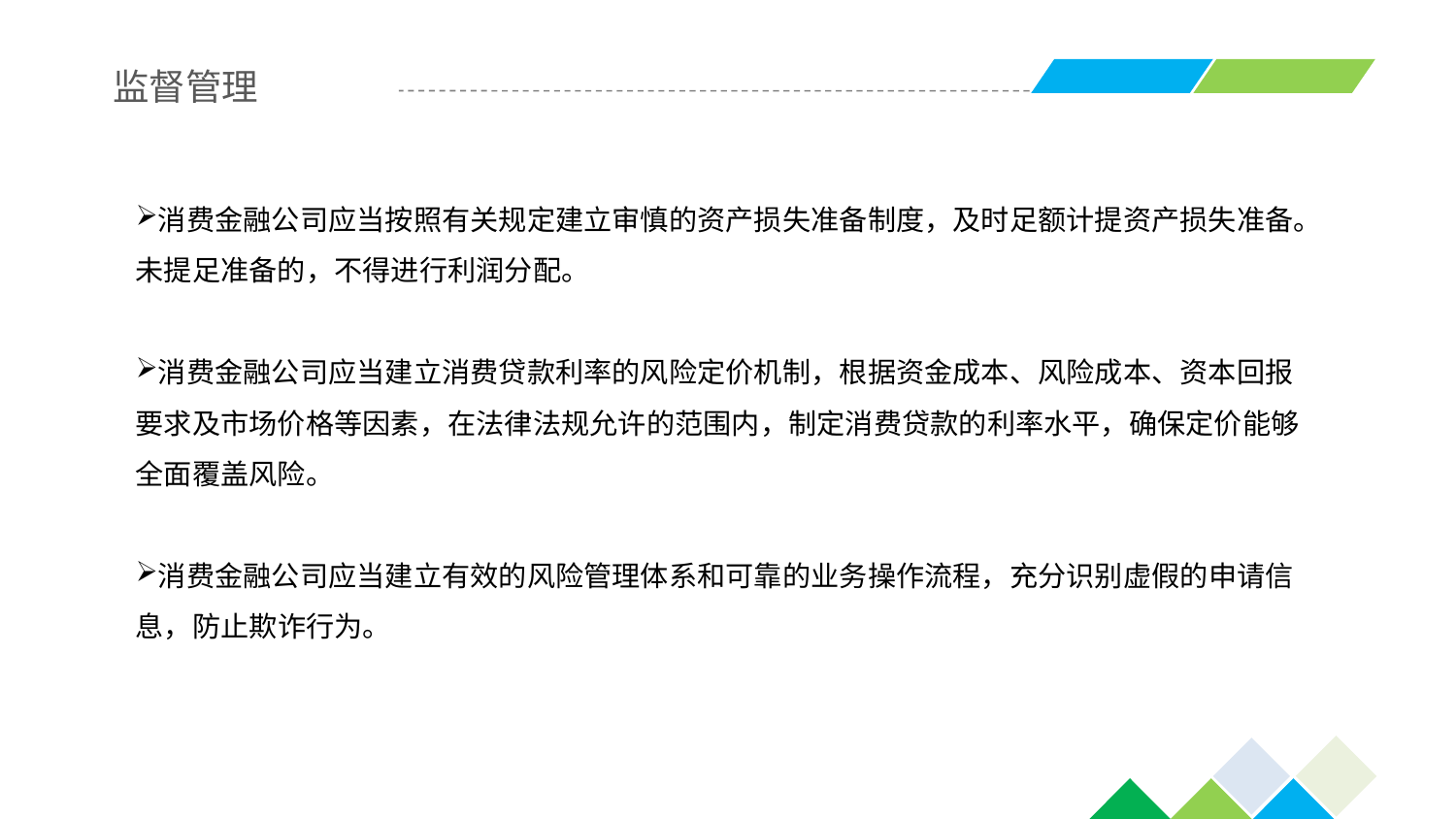

监督管理

消费金融公司应当按照有关规定建立审慎的资产损失准备制度，及时足额计提资产损失准备。未提足准备的，不得进行利润分配。

消费金融公司应当建立消费贷款利率的风险定价机制，根据资金成本、风险成本、资本回报要求及市场价格等因素，在法律法规允许的范围内，制定消费贷款的利率水平，确保定价能够全面覆盖风险。

消费金融公司应当建立有效的风险管理体系和可靠的业务操作流程，充分识别虚假的申请信息，防止欺诈行为。